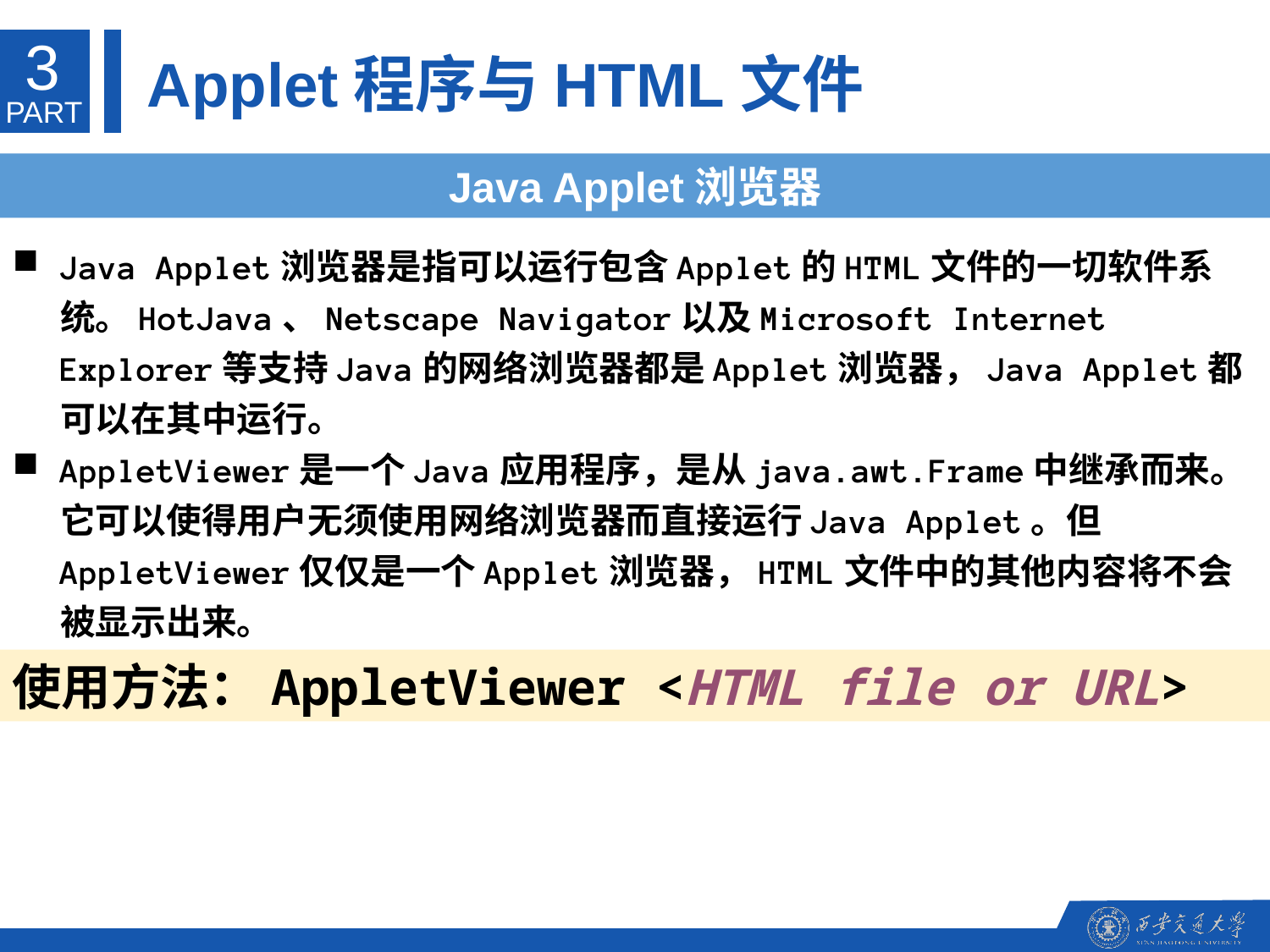

3
Applet程序与HTML文件
PART
Java Applet浏览器
Java Applet浏览器是指可以运行包含Applet的HTML文件的一切软件系统。HotJava、Netscape Navigator以及Microsoft Internet Explorer等支持Java的网络浏览器都是Applet浏览器，Java Applet都可以在其中运行。
AppletViewer是一个Java应用程序，是从java.awt.Frame中继承而来。它可以使得用户无须使用网络浏览器而直接运行Java Applet。但AppletViewer仅仅是一个Applet浏览器，HTML文件中的其他内容将不会被显示出来。
使用方法：AppletViewer <HTML file or URL>